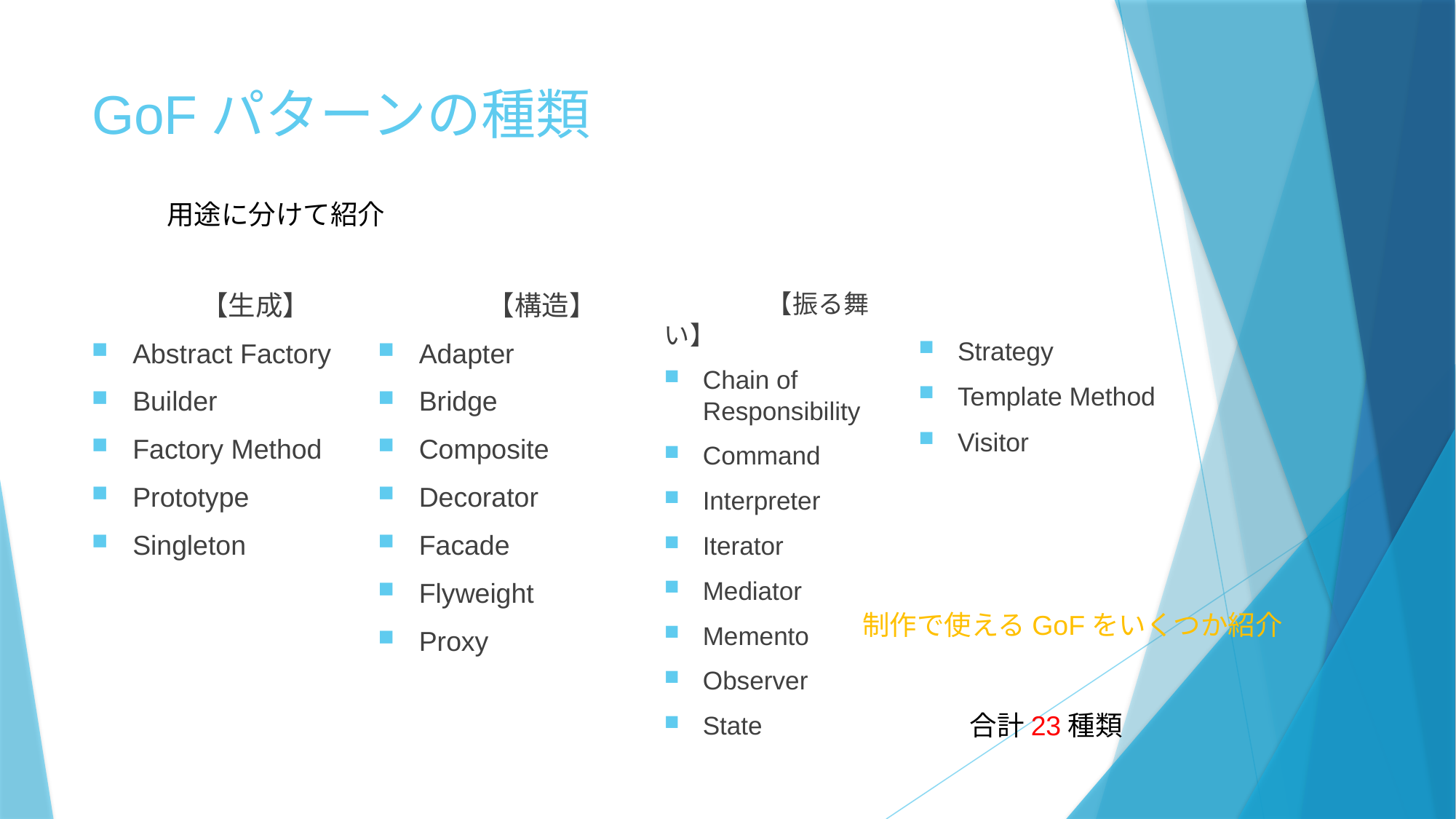

# GoFパターンの種類
用途に分けて紹介
	【振る舞い】
Chain of Responsibility
Command
Interpreter
Iterator
Mediator
Memento
Observer
State
	【構造】
Adapter
Bridge
Composite
Decorator
Facade
Flyweight
Proxy
	【生成】
Abstract Factory
Builder
Factory Method
Prototype
Singleton
Strategy
Template Method
Visitor
制作で使えるGoFをいくつか紹介
合計23種類